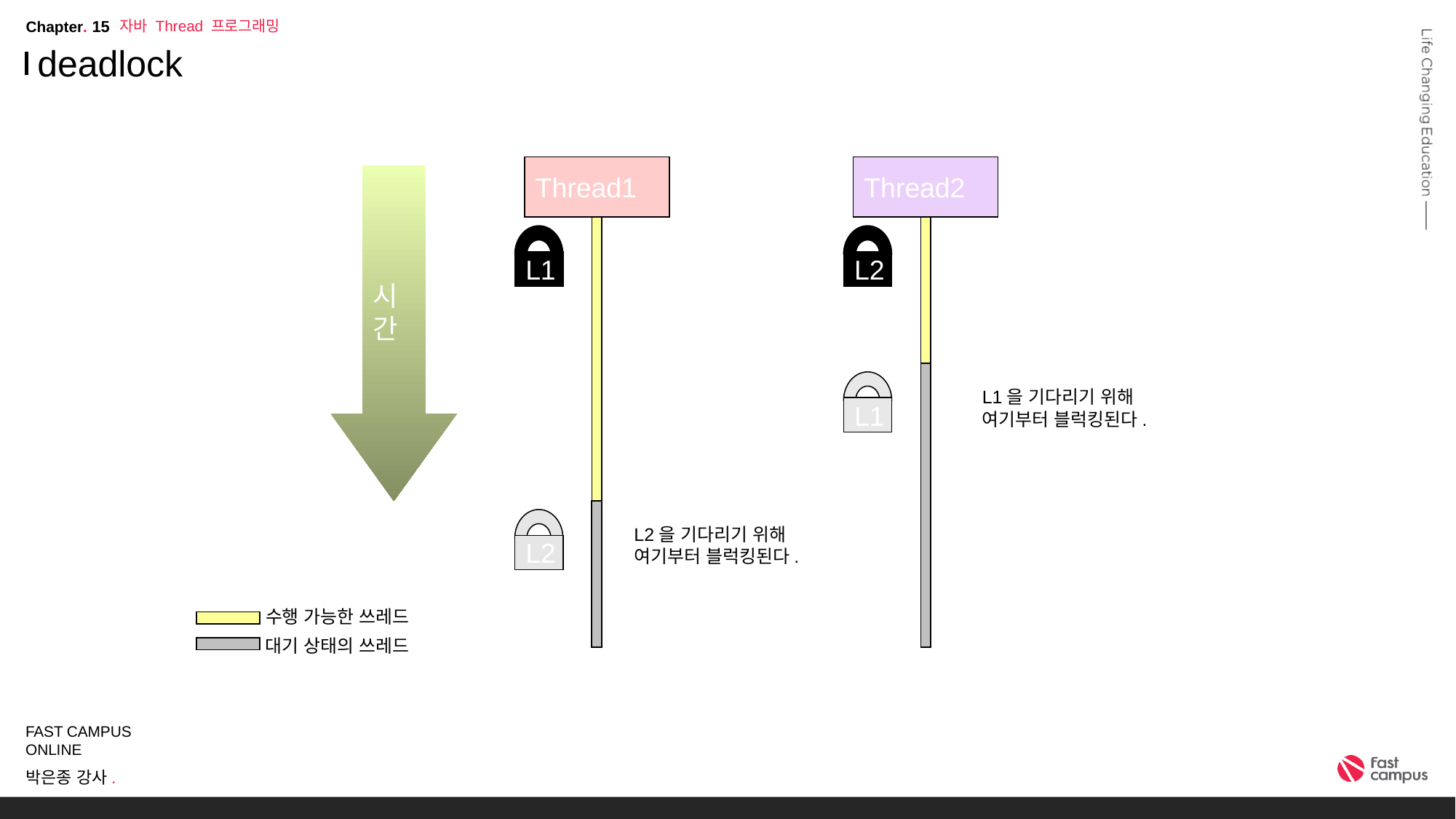

자바 Thread 프로그래밍
15
# deadlock
Thread1
Thread2
시
간

L1

L2

L1
L1을 기다리기 위해
여기부터 블럭킹된다.

L2
L2을 기다리기 위해
여기부터 블럭킹된다.
수행 가능한 쓰레드

대기 상태의 쓰레드